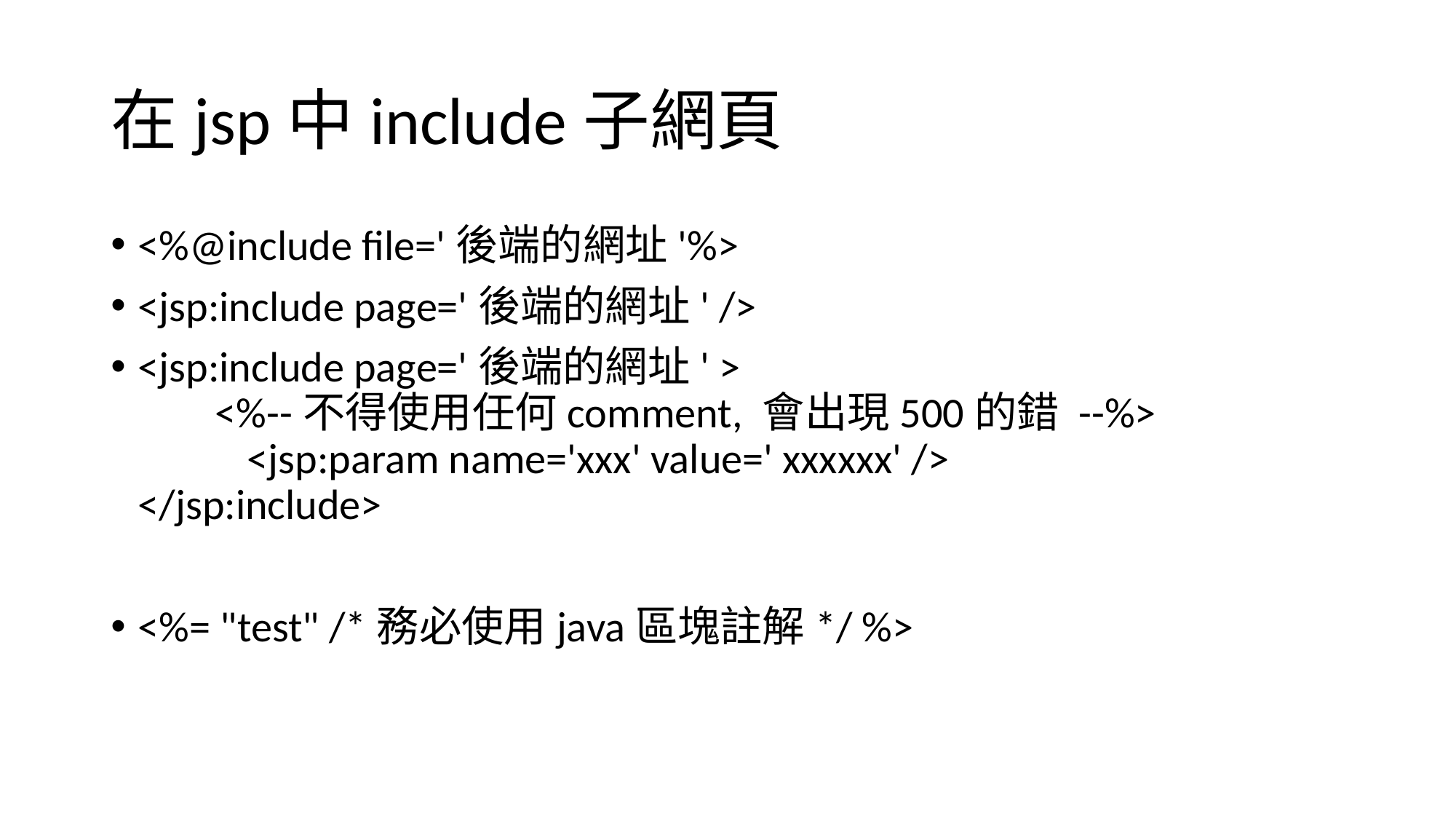

# 在jsp中include子網頁
<%@include file='後端的網址'%>
<jsp:include page='後端的網址' />
<jsp:include page='後端的網址' >
        <%--不得使用任何comment, 會出現500的錯 --%>
	<jsp:param name='xxx' value=' xxxxxx' />
</jsp:include>

<%= "test" /*務必使用java區塊註解*/ %>